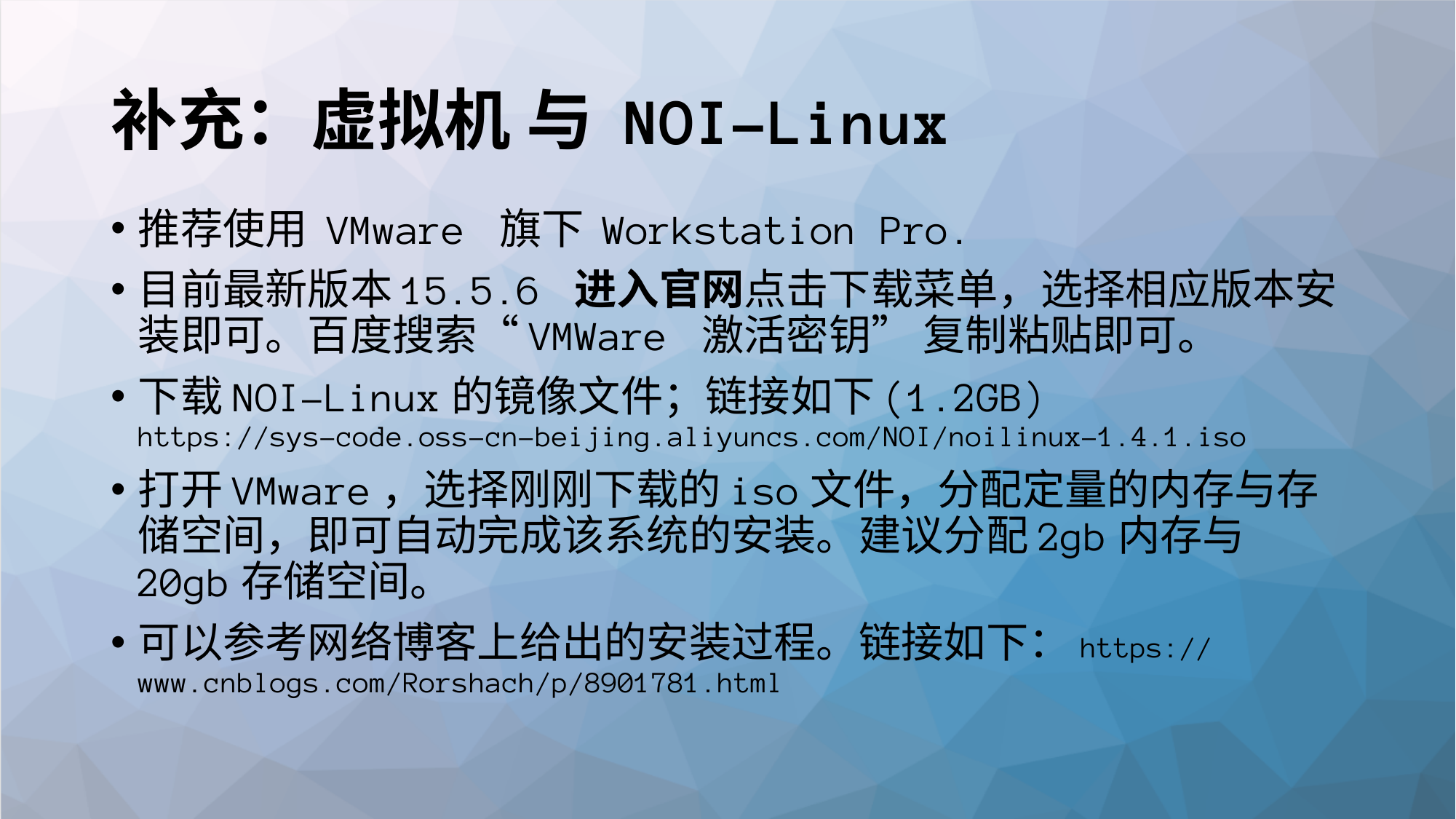

# 补充：虚拟机 与 NOI-Linux
推荐使用 VMware 旗下 Workstation Pro.
目前最新版本15.5.6 进入官网点击下载菜单，选择相应版本安装即可。百度搜索“VMWare 激活密钥” 复制粘贴即可。
下载NOI-Linux的镜像文件；链接如下(1.2GB)
https://sys-code.oss-cn-beijing.aliyuncs.com/NOI/noilinux-1.4.1.iso
打开VMware，选择刚刚下载的iso文件，分配定量的内存与存储空间，即可自动完成该系统的安装。建议分配2gb内存与20gb存储空间。
可以参考网络博客上给出的安装过程。链接如下：https://www.cnblogs.com/Rorshach/p/8901781.html